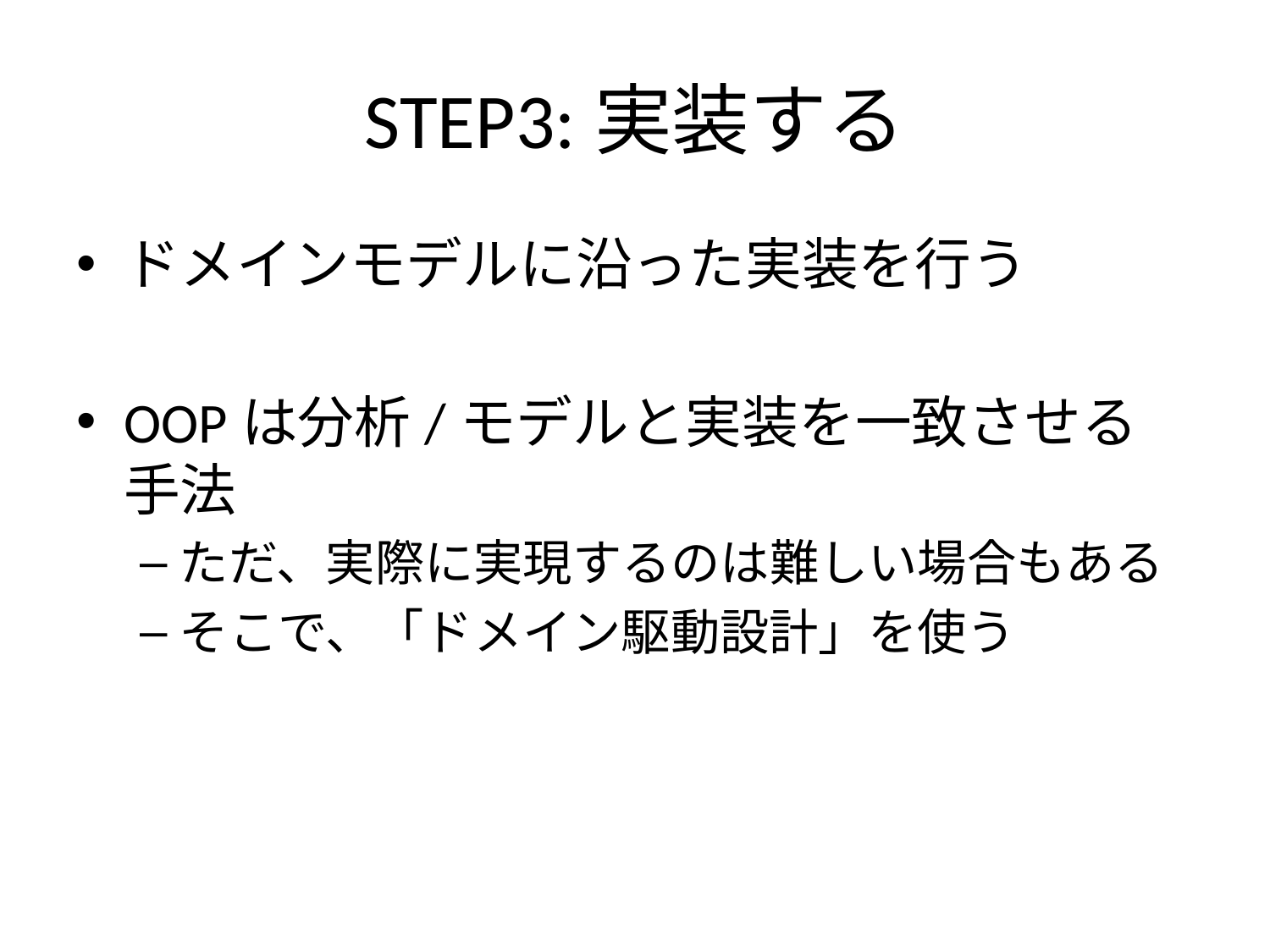

# STEP3:実装する
ドメインモデルに沿った実装を行う

OOPは分析/モデルと実装を一致させる手法
ただ、実際に実現するのは難しい場合もある
そこで、「ドメイン駆動設計」を使う